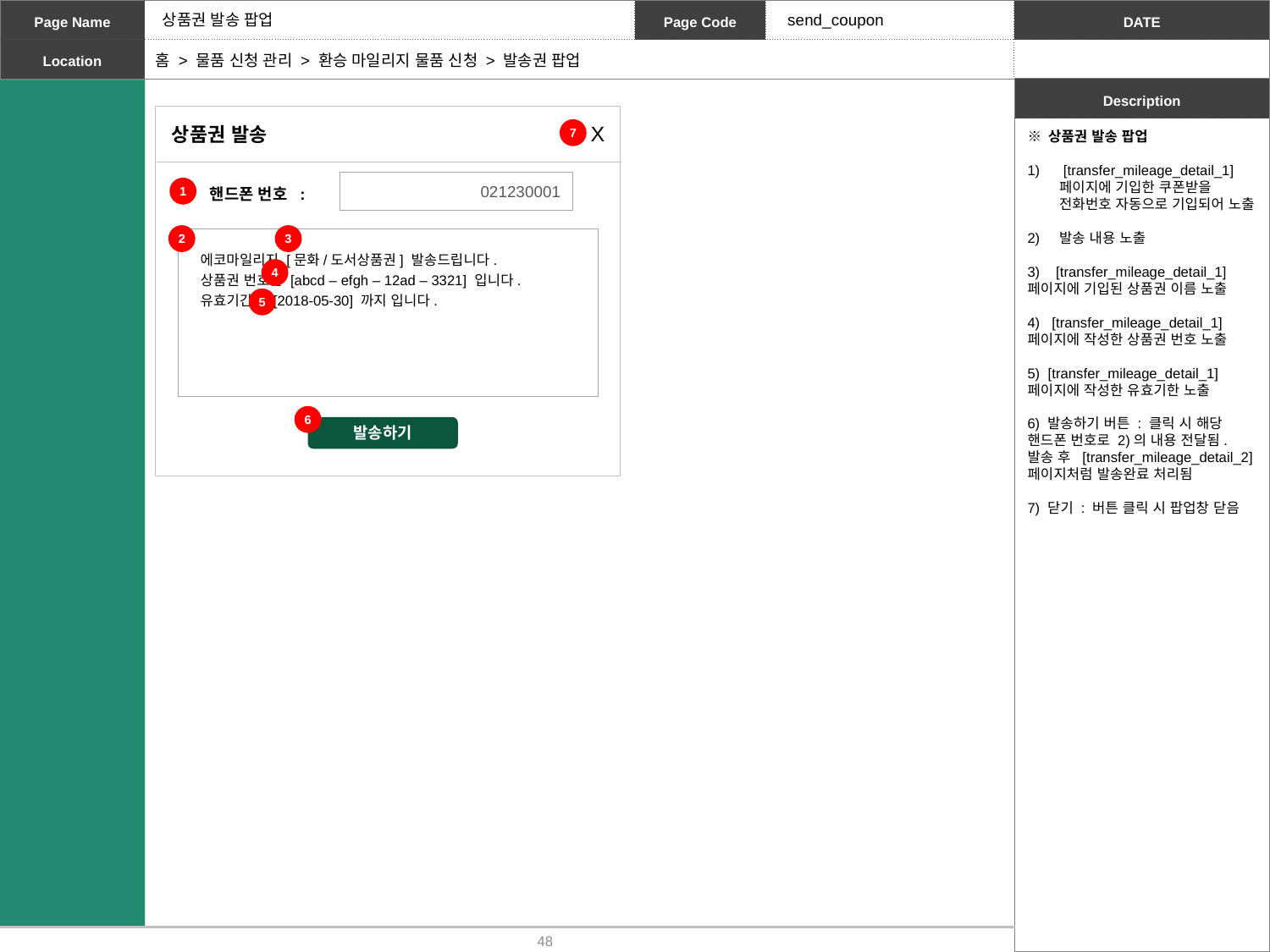

상품권 발송 팝업
send_coupon
홈 > 물품 신청 관리 > 환승 마일리지 물품 신청 > 발송권 팝업

X
상품권 발송
7
※ 상품권 발송 팝업

 [transfer_mileage_detail_1] 페이지에 기입한 쿠폰받을 전화번호 자동으로 기입되어 노출

발송 내용 노출

3)    [transfer_mileage_detail_1]
페이지에 기입된 상품권 이름 노출

4)   [transfer_mileage_detail_1]
페이지에 작성한 상품권 번호 노출

5)  [transfer_mileage_detail_1]
페이지에 작성한 유효기한 노출

6) 발송하기 버튼 : 클릭 시 해당 핸드폰 번호로 2)의 내용 전달됨. 발송 후  [transfer_mileage_detail_2] 페이지처럼 발송완료 처리됨

7) 닫기 : 버튼 클릭 시 팝업창 닫음
021230001
1
핸드폰 번호  :
2
3

에코마일리지 [문화/도서상품권] 발송드립니다.
상품권 번호는 [abcd – efgh – 12ad – 3321] 입니다.
유효기간은 [2018-05-30] 까지 입니다.
4
5
6
발송하기
48